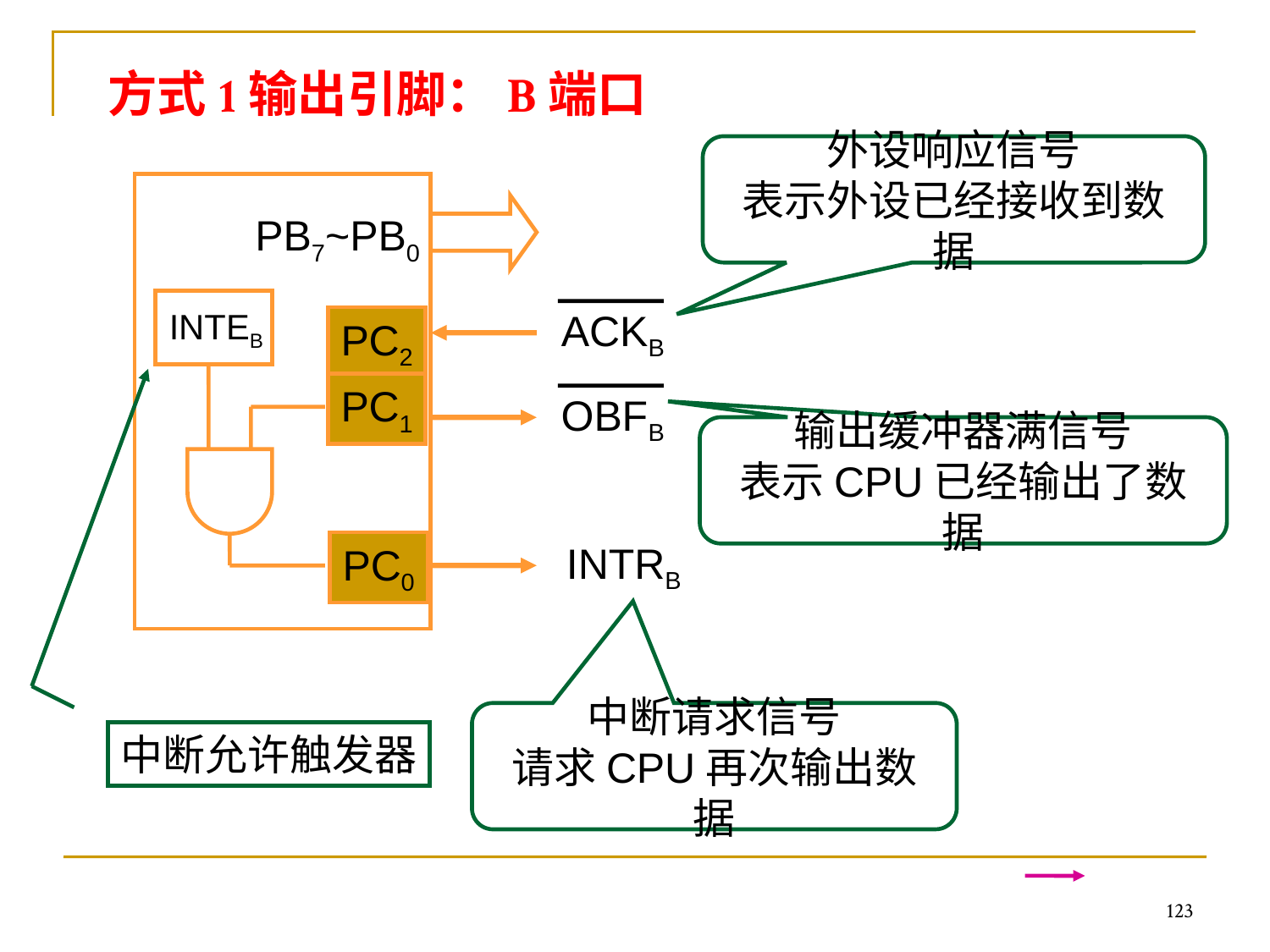

# 方式1输出引脚：B端口
外设响应信号
表示外设已经接收到数据

PB7~PB0

INTEB
ACKB

PC2

PC1
OBFB

输出缓冲器满信号
表示CPU已经输出了数据

PC0
INTRB

中断请求信号
请求CPU再次输出数据
中断允许触发器
123